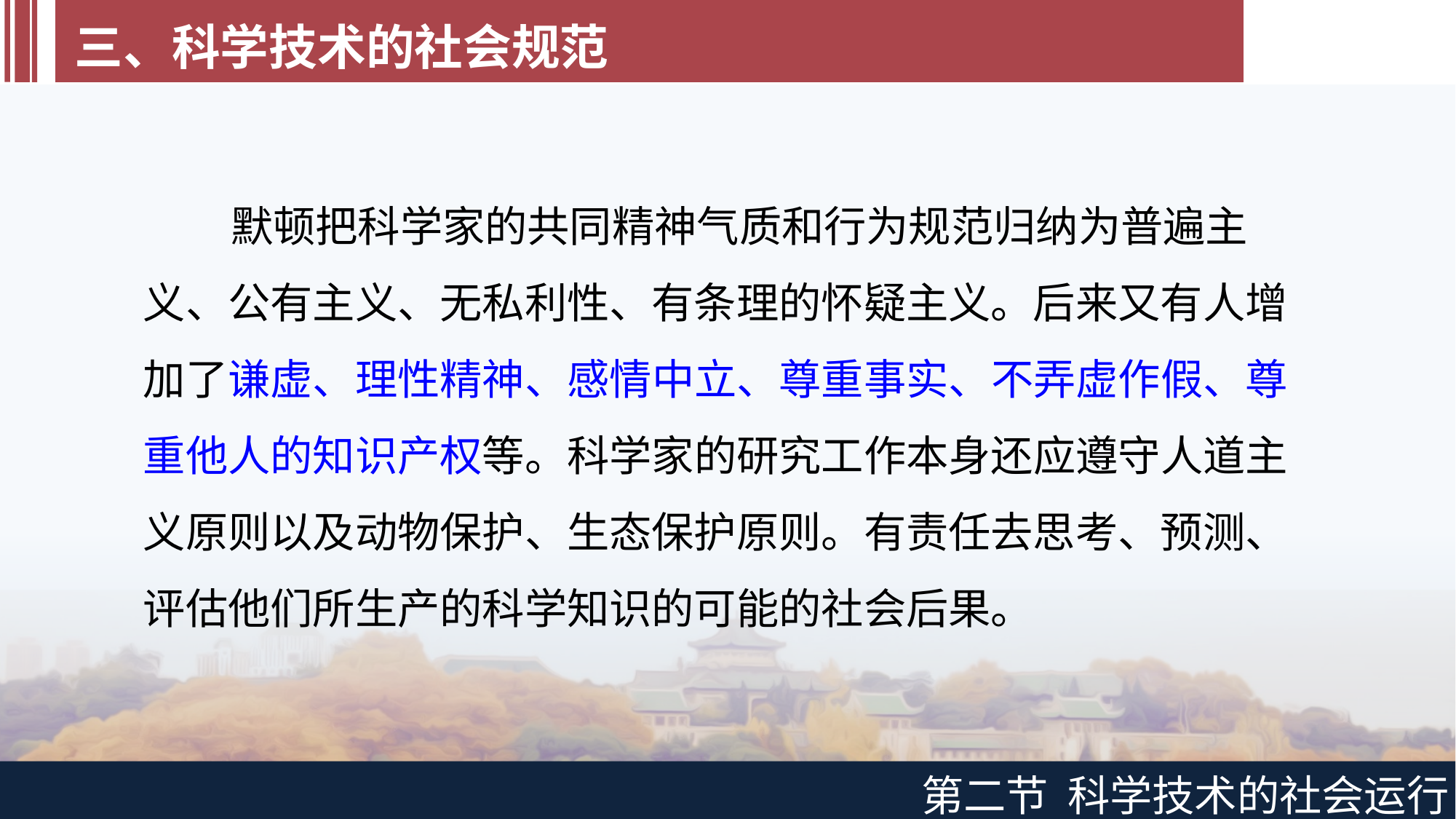

三、科学技术的社会规范
默顿把科学家的共同精神气质和行为规范归纳为普遍主义、公有主义、无私利性、有条理的怀疑主义。后来又有人增加了谦虚、理性精神、感情中立、尊重事实、不弄虚作假、尊重他人的知识产权等。科学家的研究工作本身还应遵守人道主义原则以及动物保护、生态保护原则。有责任去思考、预测、评估他们所生产的科学知识的可能的社会后果。
第二节  科学技术的社会运行